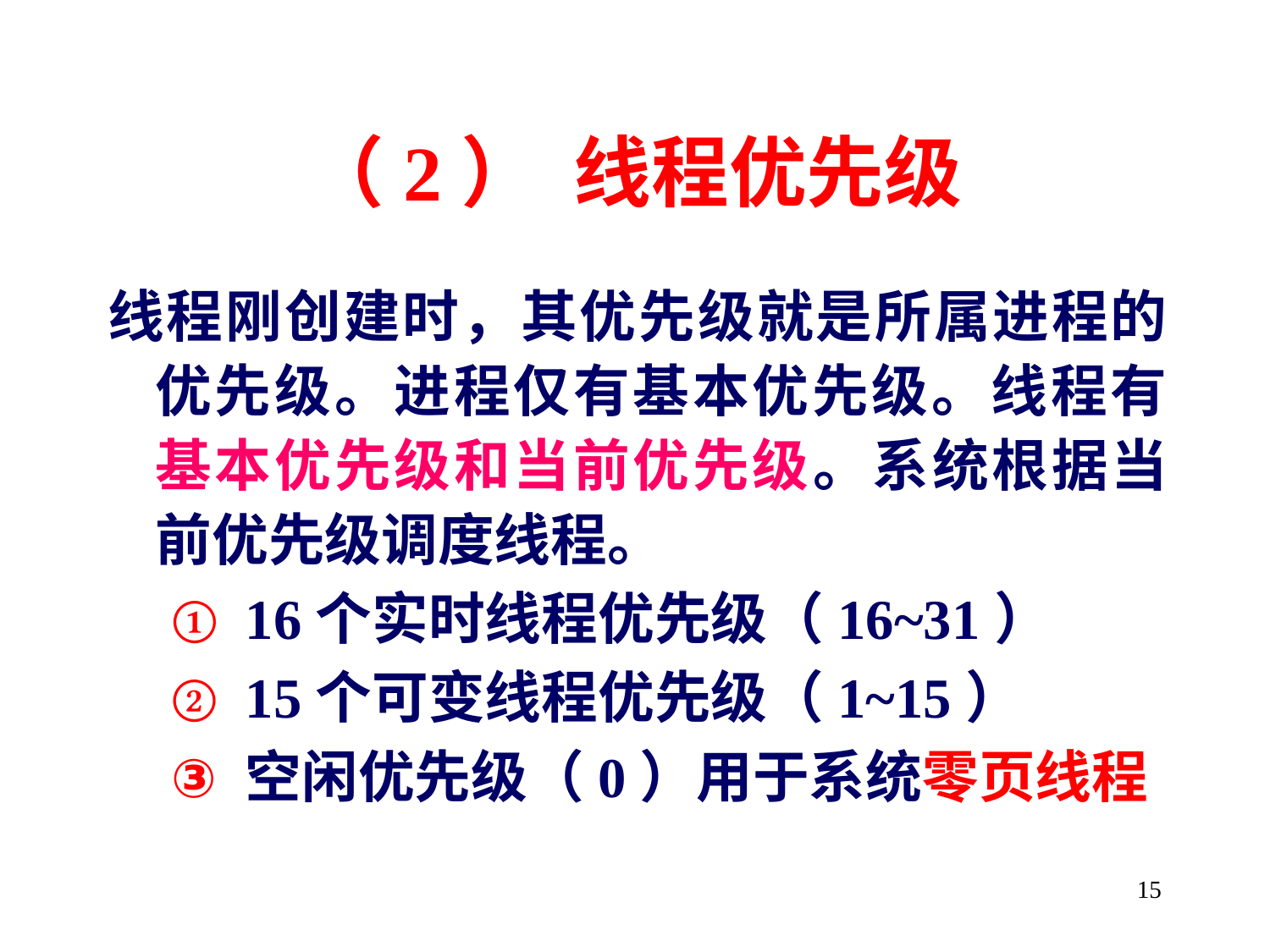

# （2）  线程优先级
线程刚创建时，其优先级就是所属进程的优先级。进程仅有基本优先级。线程有基本优先级和当前优先级。系统根据当前优先级调度线程。
16个实时线程优先级（16~31）
15个可变线程优先级（1~15）
空闲优先级（0）用于系统零页线程
15